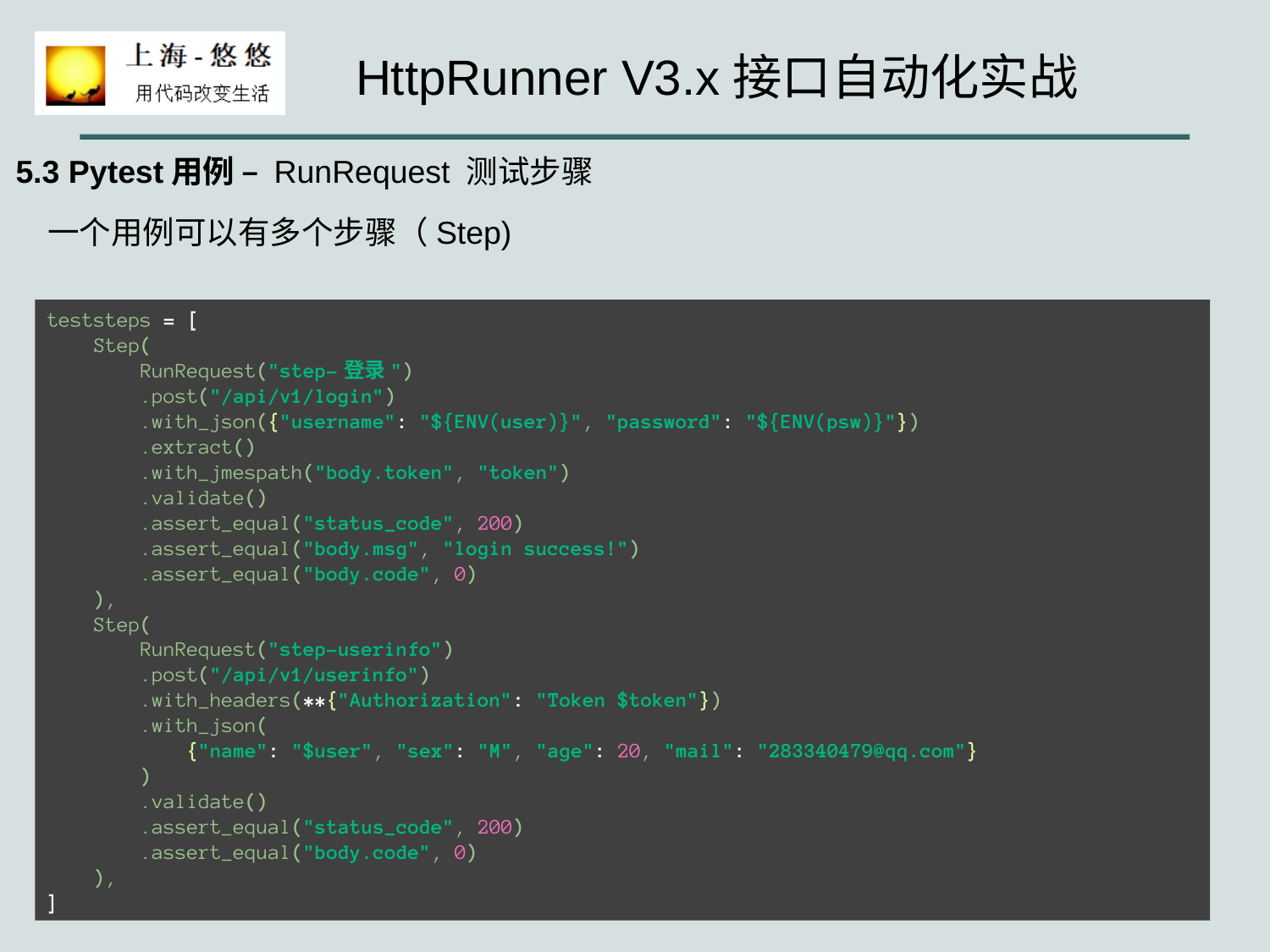

5.3 Pytest用例 – RunRequest 测试步骤

一个用例可以有多个步骤（Step)
teststeps = [
    Step(
        RunRequest("step-登录")
        .post("/api/v1/login")
        .with_json({"username": "${ENV(user)}", "password": "${ENV(psw)}"})
        .extract()
        .with_jmespath("body.token", "token")
        .validate()
        .assert_equal("status_code", 200)
        .assert_equal("body.msg", "login success!")
        .assert_equal("body.code", 0)
    ),
    Step(
        RunRequest("step-userinfo")
        .post("/api/v1/userinfo")
        .with_headers(**{"Authorization": "Token $token"})
        .with_json(
            {"name": "$user", "sex": "M", "age": 20, "mail": "283340479@qq.com"}
        )
        .validate()
        .assert_equal("status_code", 200)
        .assert_equal("body.code", 0)
    ),
]